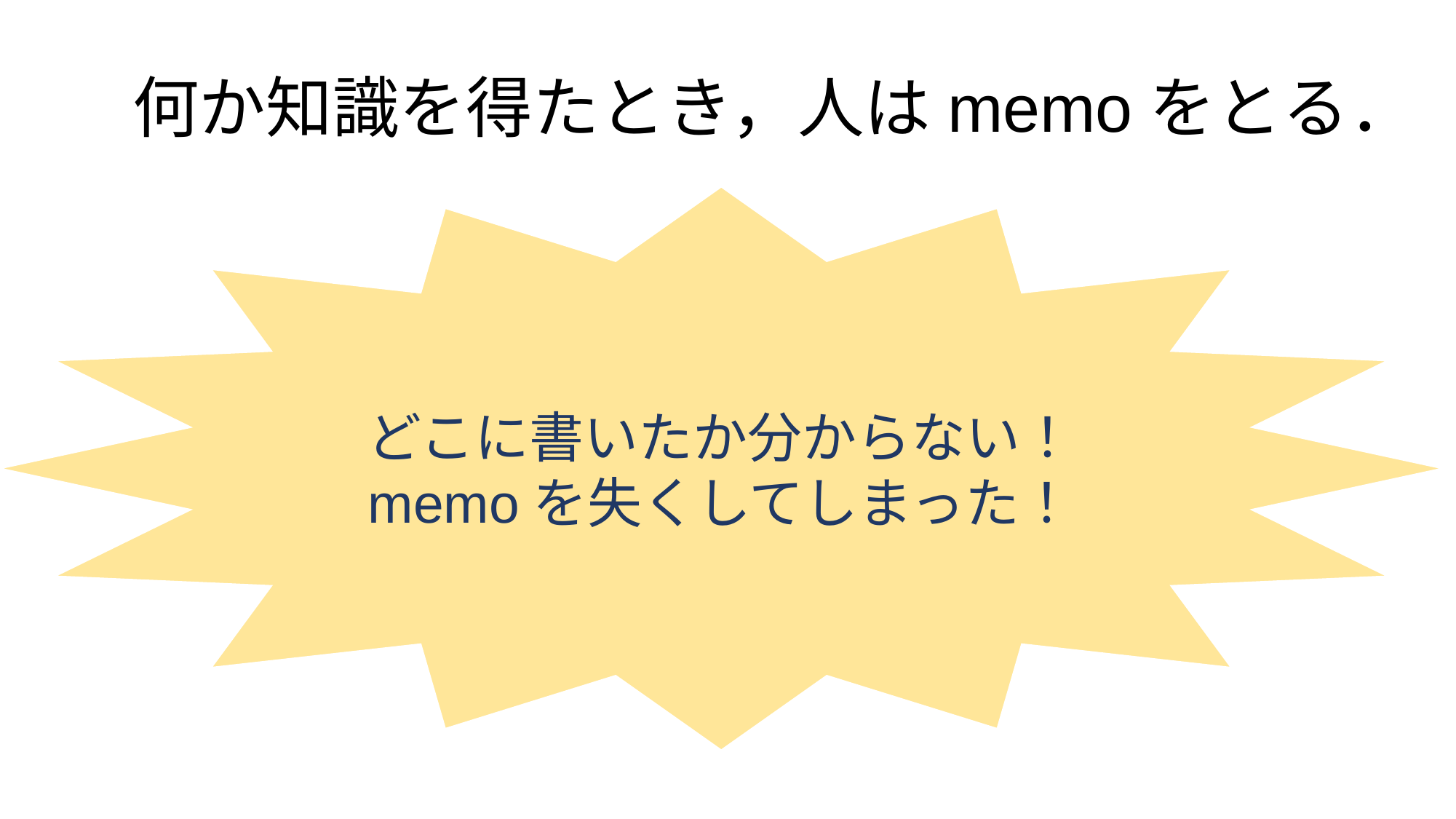

何か知識を得たとき，人はmemoをとる．
どこに書いたか分からない！
memoを失くしてしまった！